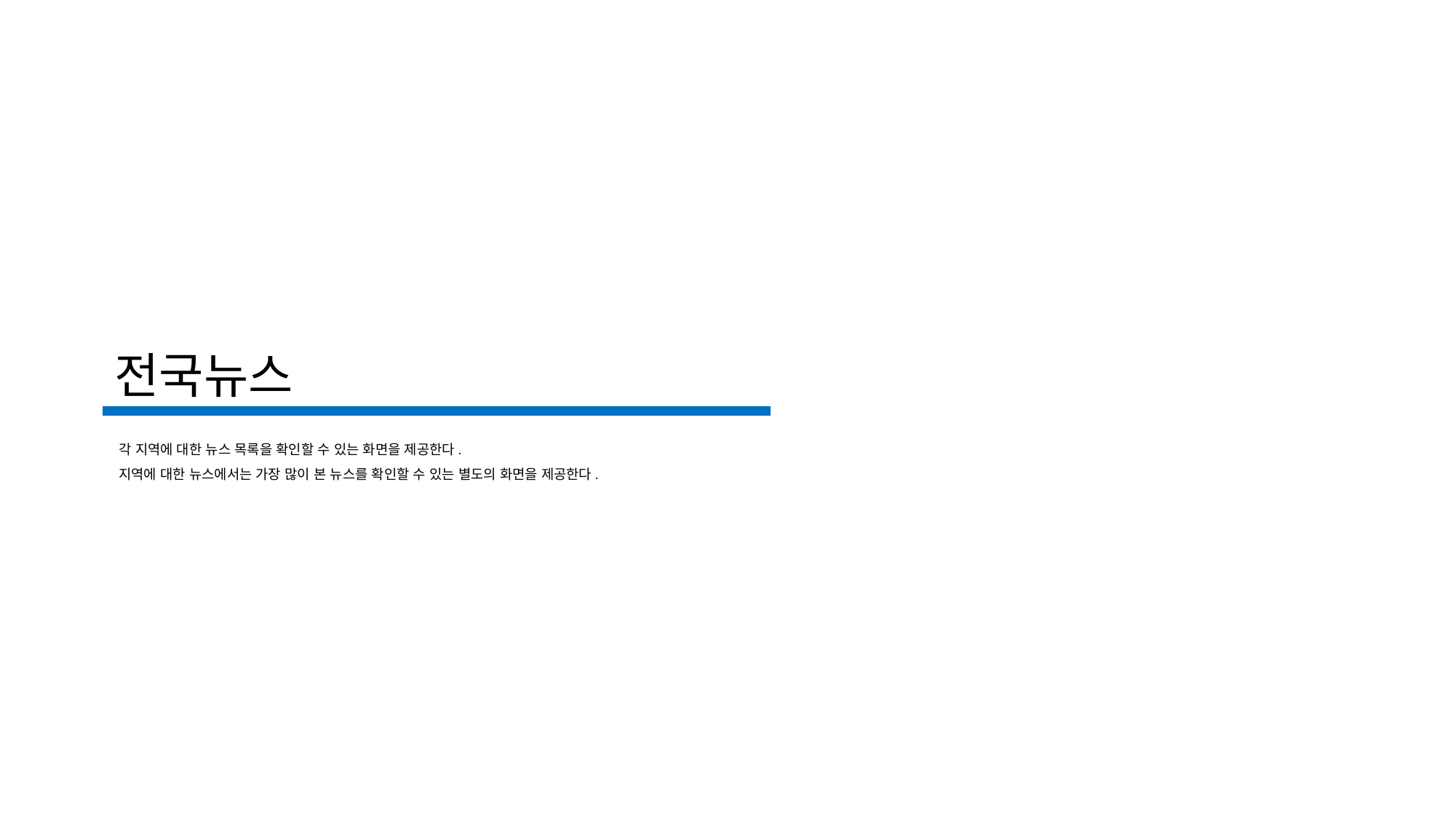

# 전국뉴스
각 지역에 대한 뉴스 목록을 확인할 수 있는 화면을 제공한다.
지역에 대한 뉴스에서는 가장 많이 본 뉴스를 확인할 수 있는 별도의 화면을 제공한다.